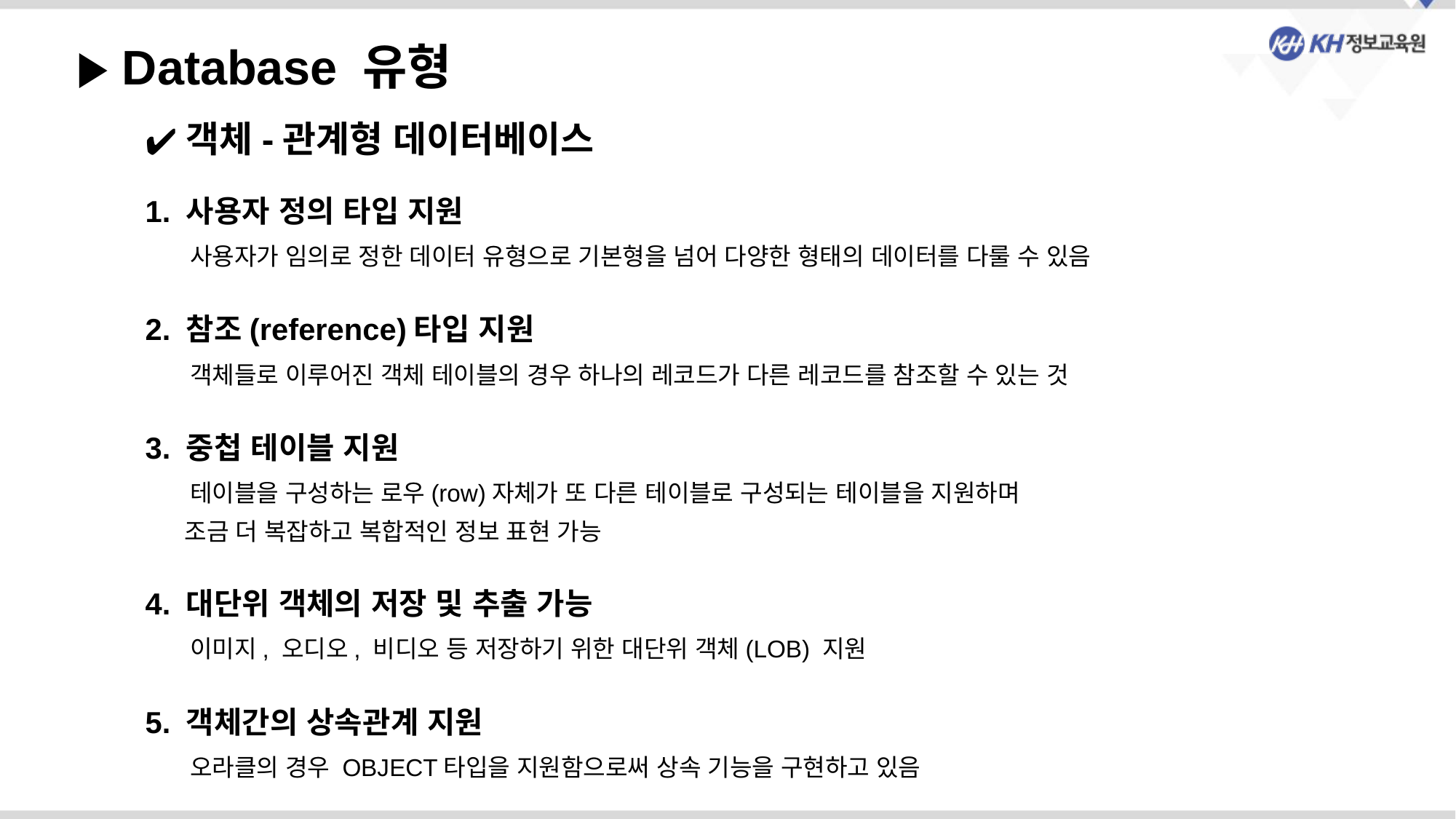

▶ Database 유형
객체-관계형 데이터베이스
1. 사용자 정의 타입 지원
     사용자가 임의로 정한 데이터 유형으로 기본형을 넘어 다양한 형태의 데이터를 다룰 수 있음

2. 참조(reference)타입 지원
     객체들로 이루어진 객체 테이블의 경우 하나의 레코드가 다른 레코드를 참조할 수 있는 것

3. 중첩 테이블 지원
     테이블을 구성하는 로우(row)자체가 또 다른 테이블로 구성되는 테이블을 지원하며
     조금 더 복잡하고 복합적인 정보 표현 가능

4. 대단위 객체의 저장 및 추출 가능
     이미지, 오디오, 비디오 등 저장하기 위한 대단위 객체(LOB) 지원

5. 객체간의 상속관계 지원
     오라클의 경우 OBJECT타입을 지원함으로써 상속 기능을 구현하고 있음